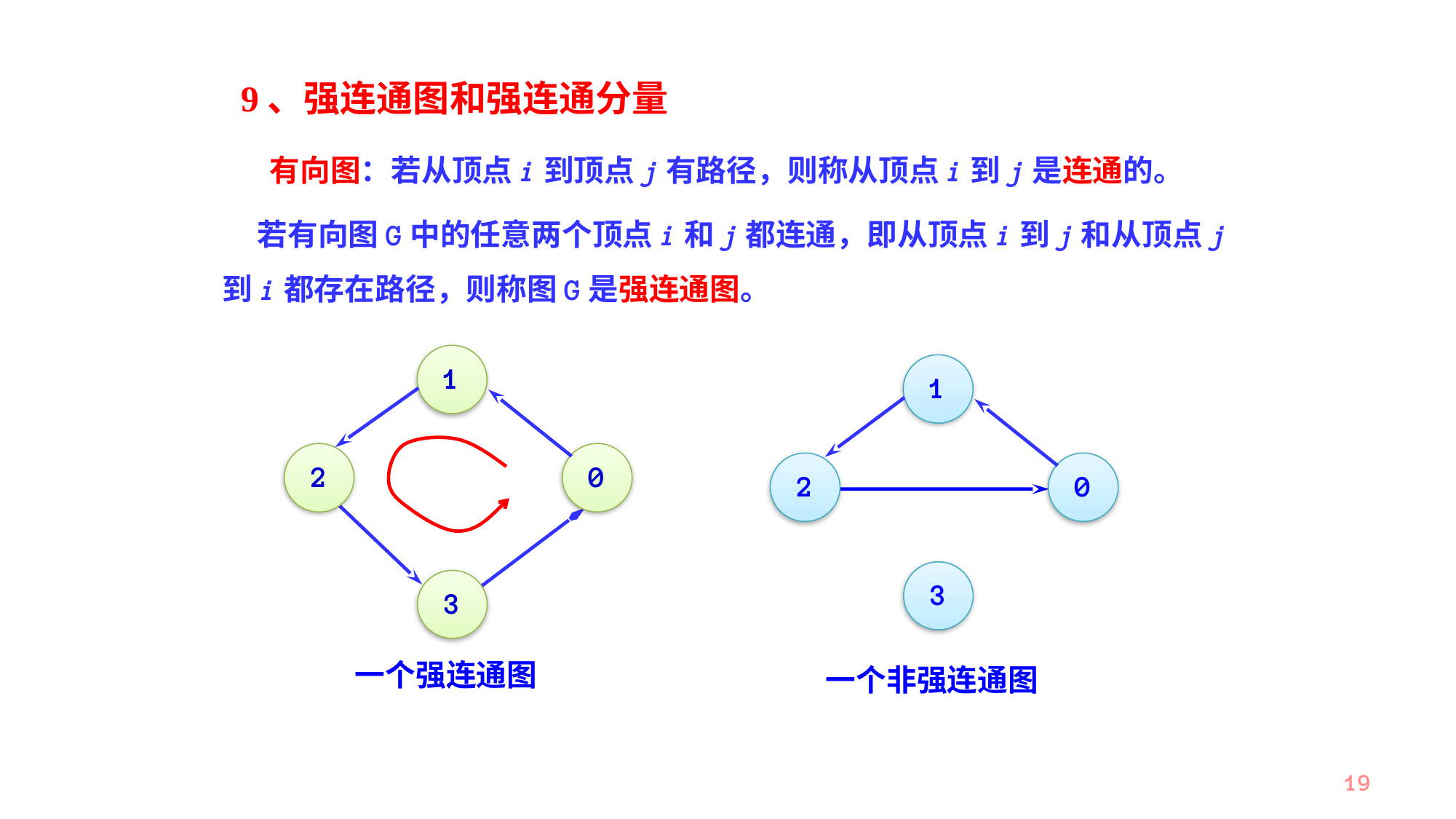

9、强连通图和强连通分量
　  有向图：若从顶点i到顶点j有路径，则称从顶点i到j是连通的。
    若有向图G中的任意两个顶点i和j都连通，即从顶点i到j和从顶点j到i都存在路径，则称图G是强连通图。
1

2
0

3
一个强连通图
1

2
0

3
一个非强连通图

19